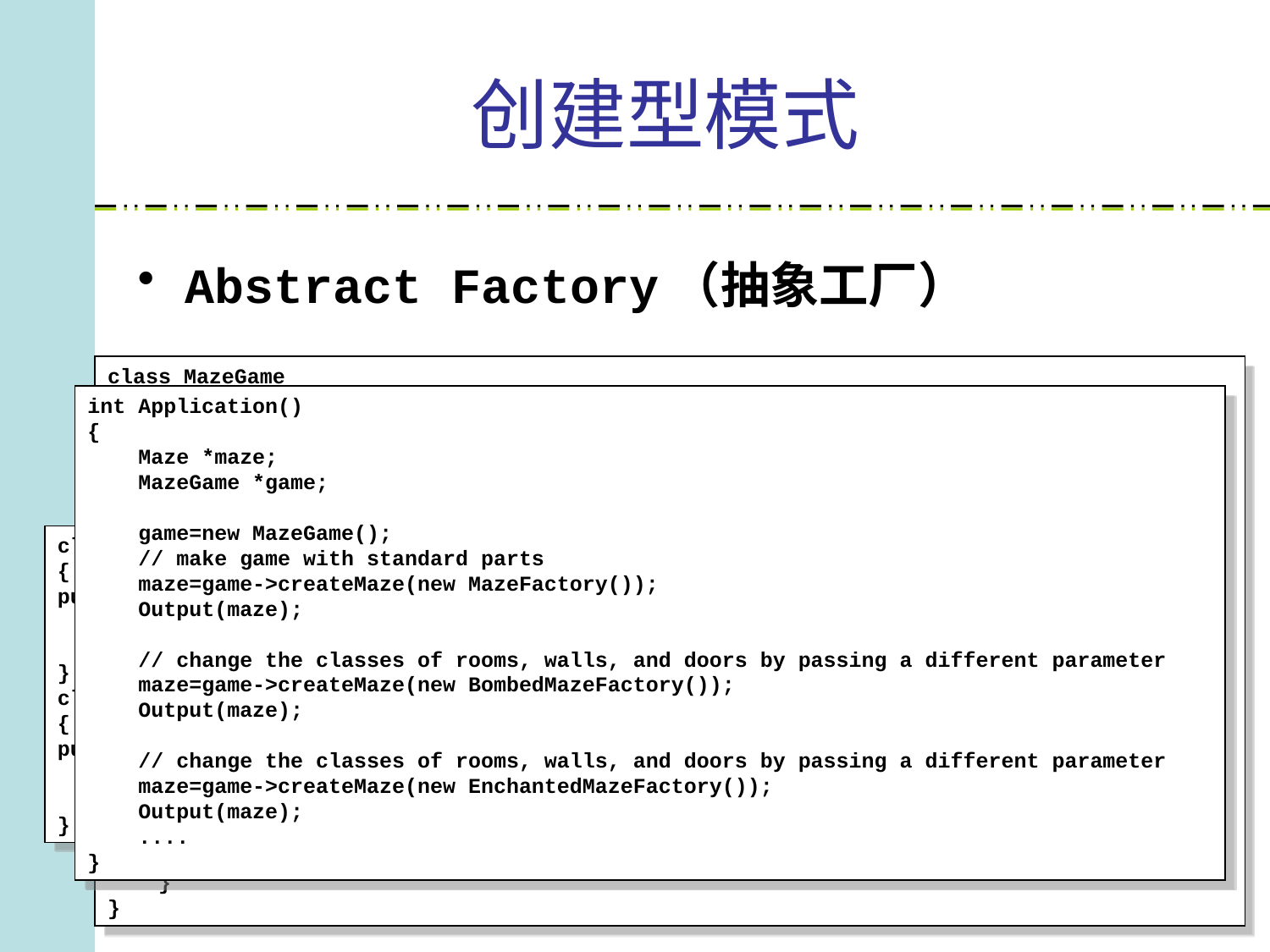

# 创建型模式
Abstract Factory（抽象工厂）
class MazeGame
{
public:
    Maze *createMaze(MazeFactory *factory)
    { //object as a parameter to use to create rooms, walls, and doors,
        Maze *maze=factory.makeMaze();
        Room *room1=factory.makeRoom(1);
        Room *room2=factory.makeRoom(2);
        Door *door=factory.makeDoor(room1, room2);
        maze->add(room1);
        maze->add(room2);
        room1->setSide(Direction.north,factory.makeWall());
        room1->setSide(Direction.south,factory.makeWall());
        room1->setSide(Direction.east,door);
        room1->setSide(Direction.west,factory.makeWall());
        room2->setSide(Direction.north,factory.makeWall());
        room2->setSide(Direction.south,factory.makeWall());
        room2->setSide(Direction.east,factory.makeWall());
        room2->setSide(Direction.west,door);
        return maze;
    }
}
int Application()
{
    Maze *maze;
    MazeGame *game;

    game=new MazeGame();
    // make game with standard parts
    maze=game->createMaze(new MazeFactory());
    Output(maze);

    // change the classes of rooms, walls, and doors by passing a different parameter
    maze=game->createMaze(new BombedMazeFactory());
    Output(maze);

    // change the classes of rooms, walls, and doors by passing a different parameter
    maze=game->createMaze(new EnchantedMazeFactory());
    Output(maze);
    ....
}
class MazeFactory
{
public:
    Maze *makeMaze() { return new Maze(); }
    Room *makeRoom(int number) { return new Room(number); }
    Wall *makeWall() { return new Wall(); }
    Door *makeDoor(Room *room1,Room *room2) { return new Door(room1,room2); }
};
class BombedMazeFactory : public MazeFactory
{
public:
    Wall *makeWall() { return new BombedWall(); }
    Room *makeRoom(int n) { return new RoomWithABomb(n); }
}
class EnchantedMazeFactory : public MazeFactory
{
public:
    Room *makeRoom(int n) { return new EnchantedRoom(n,CastSpell()); }
    Door *makeDoor(Room *r1,Room *r2) { return new DoorNeedingSpell(r1,r2); }
}